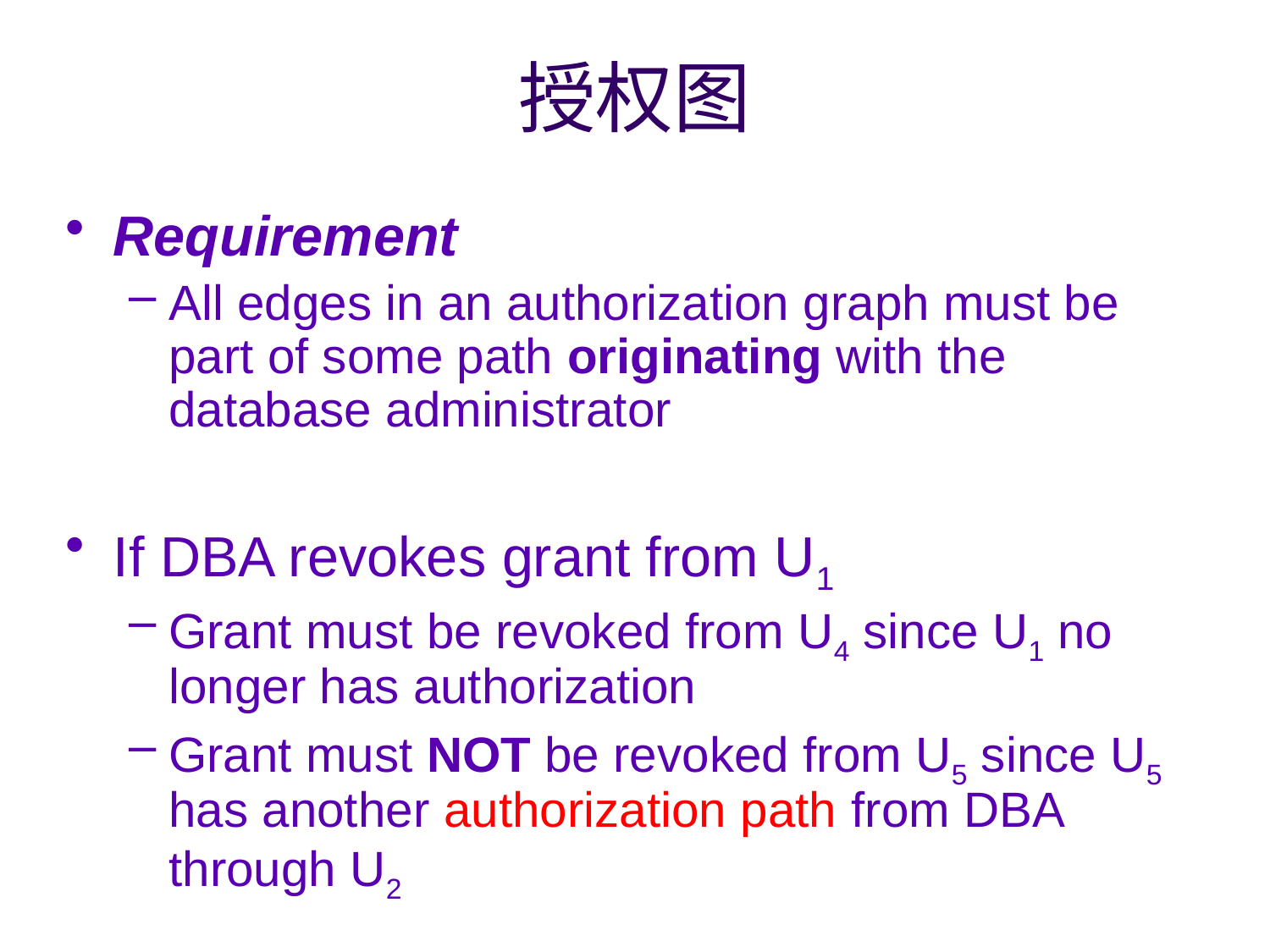

# 授权图
Requirement
All edges in an authorization graph must be part of some path originating with the database administrator

If DBA revokes grant from U1
Grant must be revoked from U4 since U1 no longer has authorization
Grant must NOT be revoked from U5 since U5 has another authorization path from DBA through U2